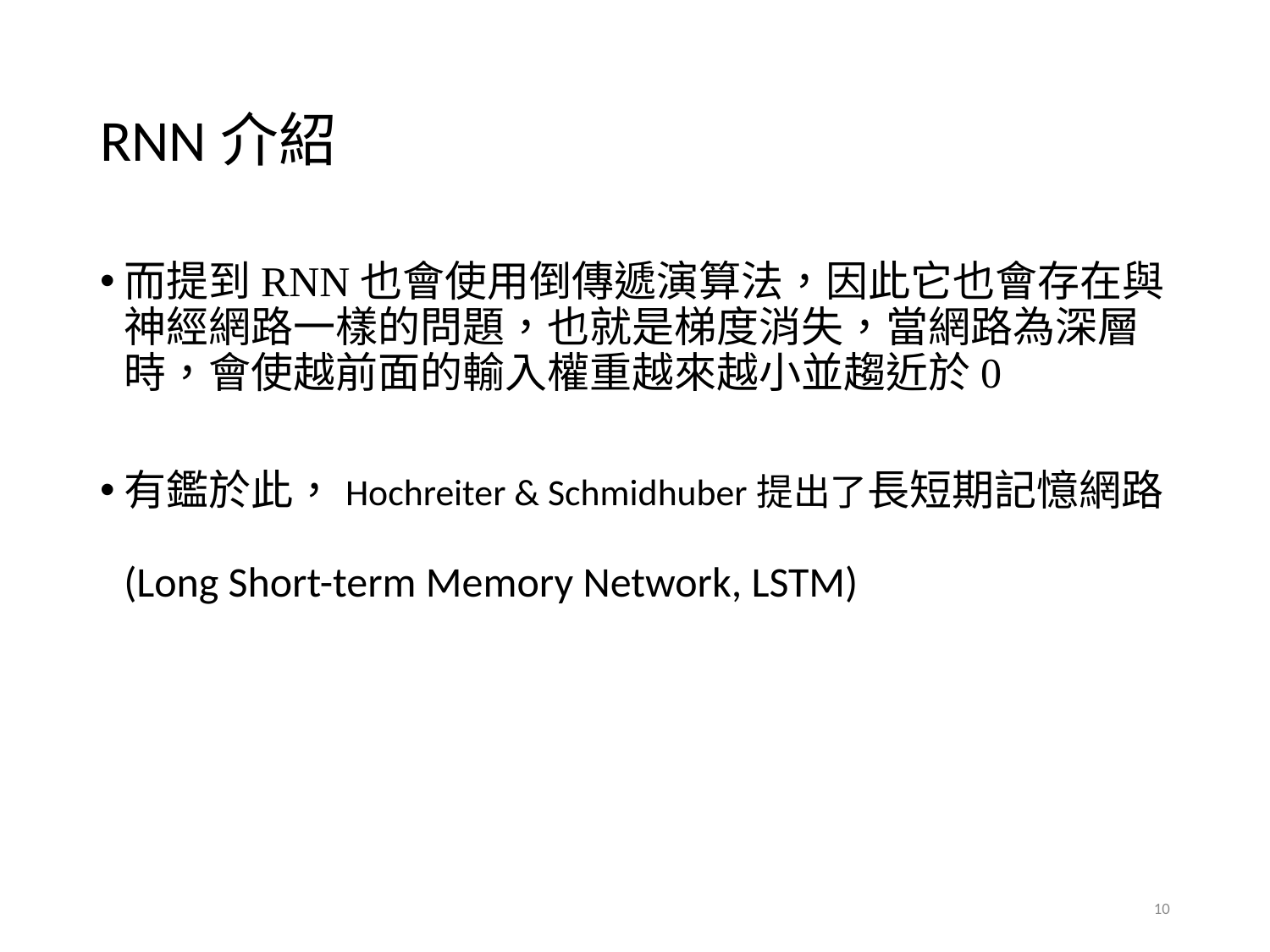

# RNN介紹
而提到RNN也會使用倒傳遞演算法，因此它也會存在與神經網路一樣的問題，也就是梯度消失，當網路為深層時，會使越前面的輸入權重越來越小並趨近於0

有鑑於此，Hochreiter & Schmidhuber提出了長短期記憶網路
(Long Short-term Memory Network, LSTM)
10